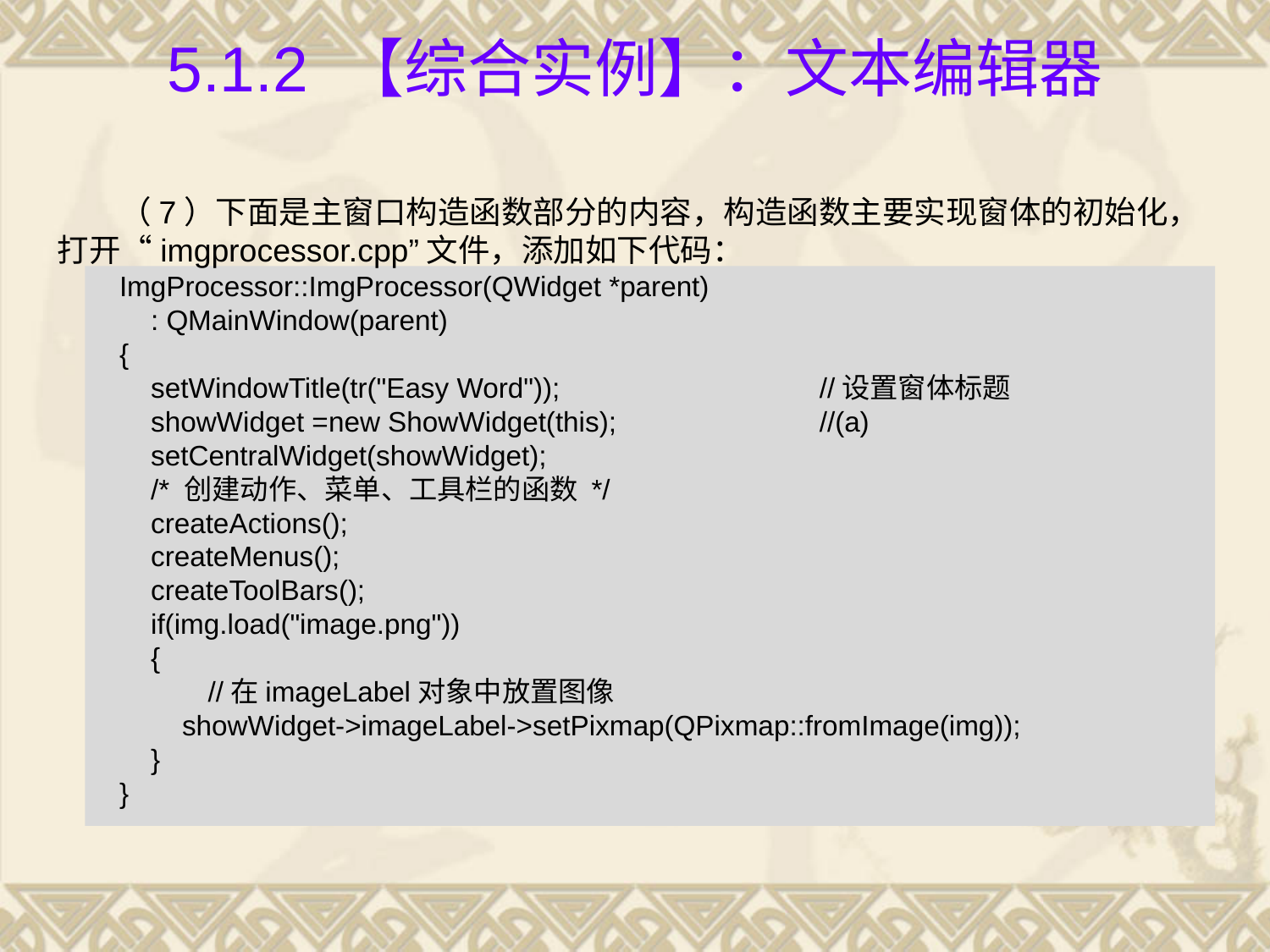

# 5.1.2 【综合实例】：文本编辑器
（7）下面是主窗口构造函数部分的内容，构造函数主要实现窗体的初始化，打开“imgprocessor.cpp”文件，添加如下代码：
ImgProcessor::ImgProcessor(QWidget *parent)
    : QMainWindow(parent)
{
    setWindowTitle(tr("Easy Word"));			//设置窗体标题
    showWidget =new ShowWidget(this);		//(a)
    setCentralWidget(showWidget);
    /* 创建动作、菜单、工具栏的函数 */
    createActions();
    createMenus();
    createToolBars();
    if(img.load("image.png"))
    {
	   //在imageLabel对象中放置图像
        showWidget->imageLabel->setPixmap(QPixmap::fromImage(img));
    }
}